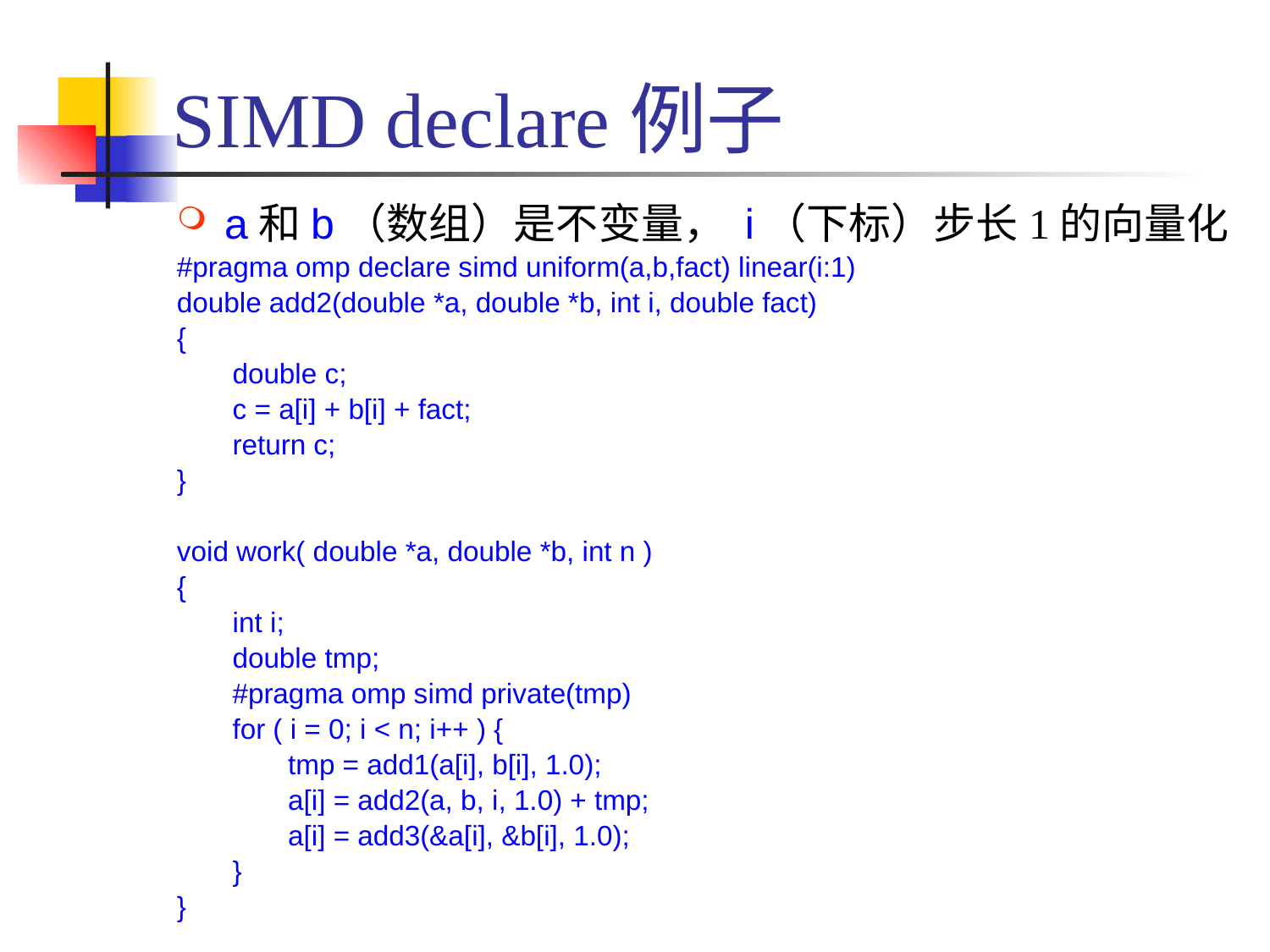

# SIMD declare例子
a和b（数组）是不变量， i（下标）步长1的向量化
#pragma omp declare simd uniform(a,b,fact) linear(i:1)
double add2(double *a, double *b, int i, double fact)
{
double c;
c = a[i] + b[i] + fact;
return c;
}

void work( double *a, double *b, int n )
{
int i;
double tmp;
#pragma omp simd private(tmp)
for ( i = 0; i < n; i++ ) {
tmp = add1(a[i], b[i], 1.0);
a[i] = add2(a, b, i, 1.0) + tmp;
a[i] = add3(&a[i], &b[i], 1.0);
}
}